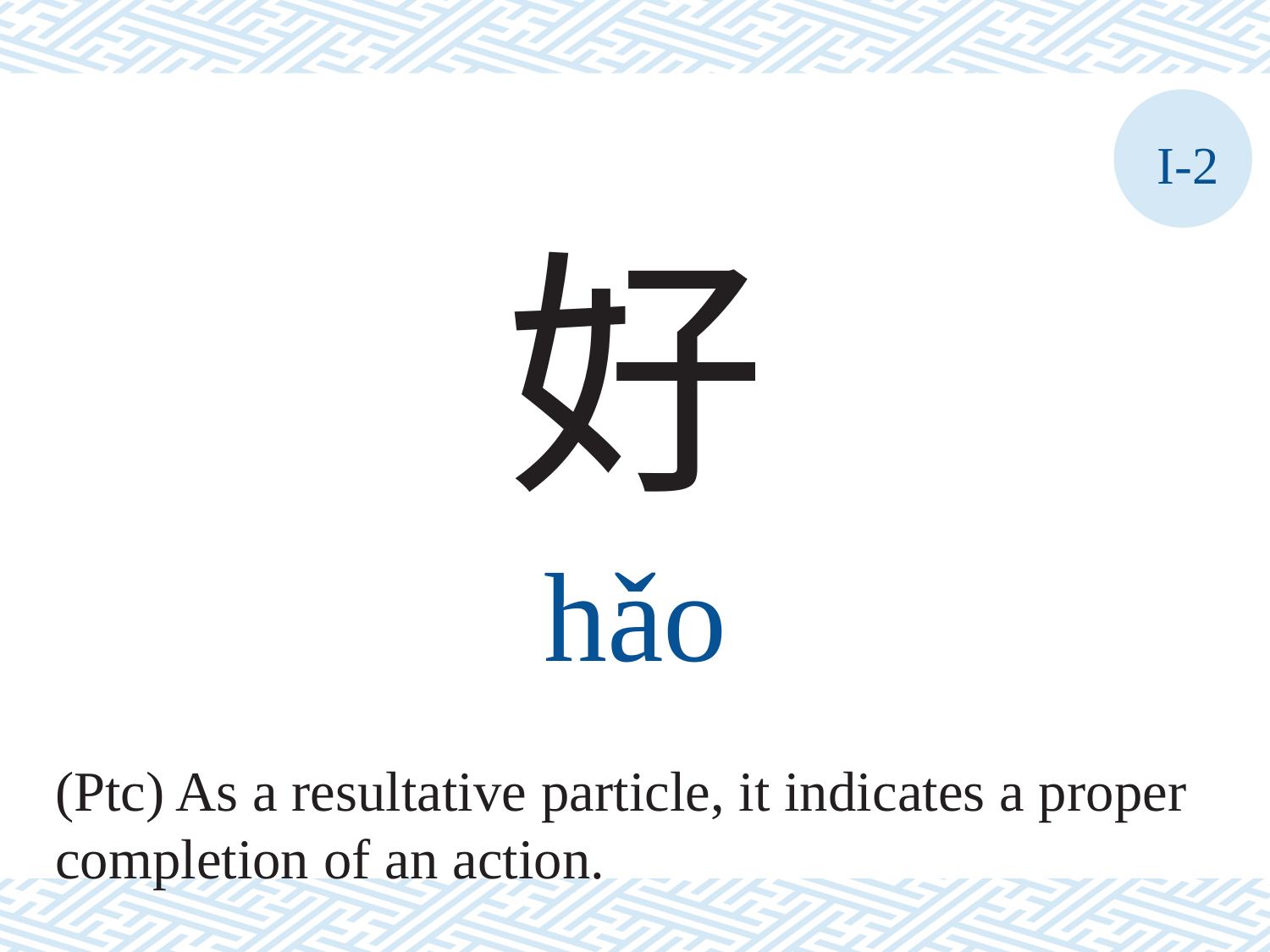

I-2
好
hǎo

(Ptc) As a resultative particle, it indicates a proper
completion of an action.